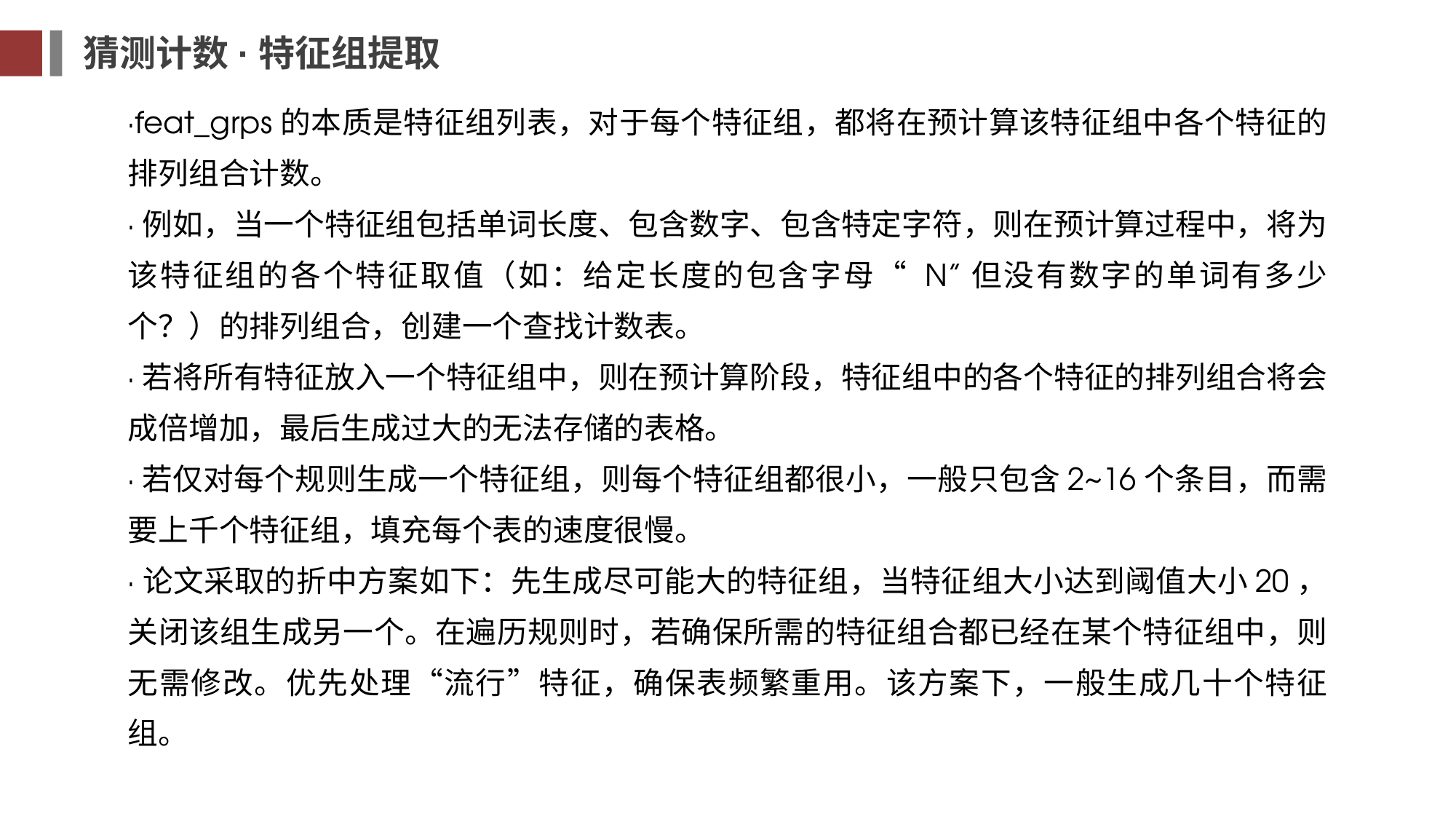

猜测计数·特征组提取

·feat_grps的本质是特征组列表，对于每个特征组，都将在预计算该特征组中各个特征的排列组合计数。
·例如，当一个特征组包括单词长度、包含数字、包含特定字符，则在预计算过程中，将为该特征组的各个特征取值（如：给定长度的包含字母“ N”但没有数字的单词有多少个？）的排列组合，创建一个查找计数表。
·若将所有特征放入一个特征组中，则在预计算阶段，特征组中的各个特征的排列组合将会成倍增加，最后生成过大的无法存储的表格。
·若仅对每个规则生成一个特征组，则每个特征组都很小，一般只包含2~16个条目，而需要上千个特征组，填充每个表的速度很慢。
·论文采取的折中方案如下：先生成尽可能大的特征组，当特征组大小达到阈值大小20，关闭该组生成另一个。在遍历规则时，若确保所需的特征组合都已经在某个特征组中，则无需修改。优先处理“流行”特征，确保表频繁重用。该方案下，一般生成几十个特征组。